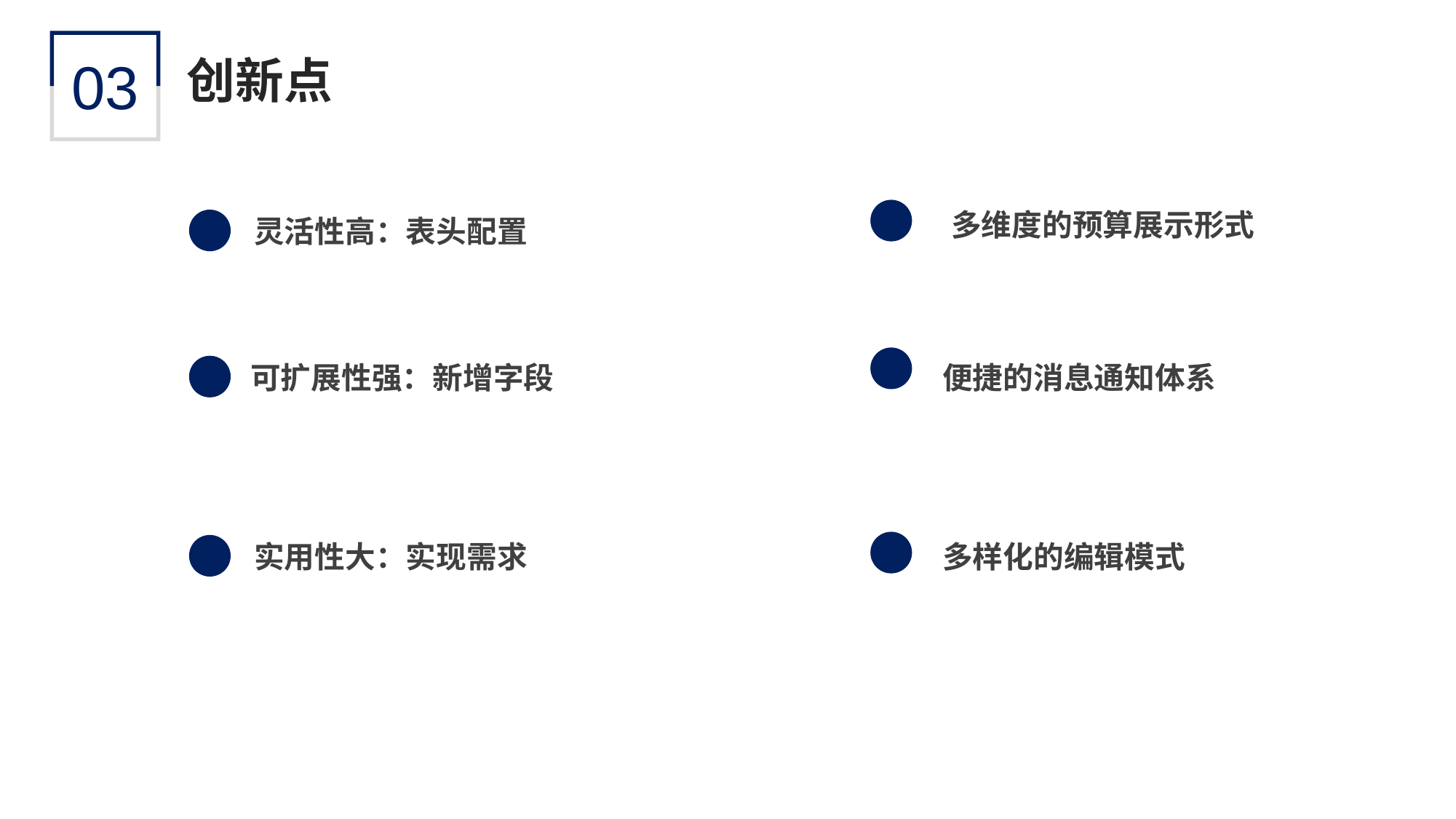

03
创新点

多维度的预算展示形式
灵活性高：表头配置

可扩展性强：新增字段
便捷的消息通知体系

实用性大：实现需求
多样化的编辑模式